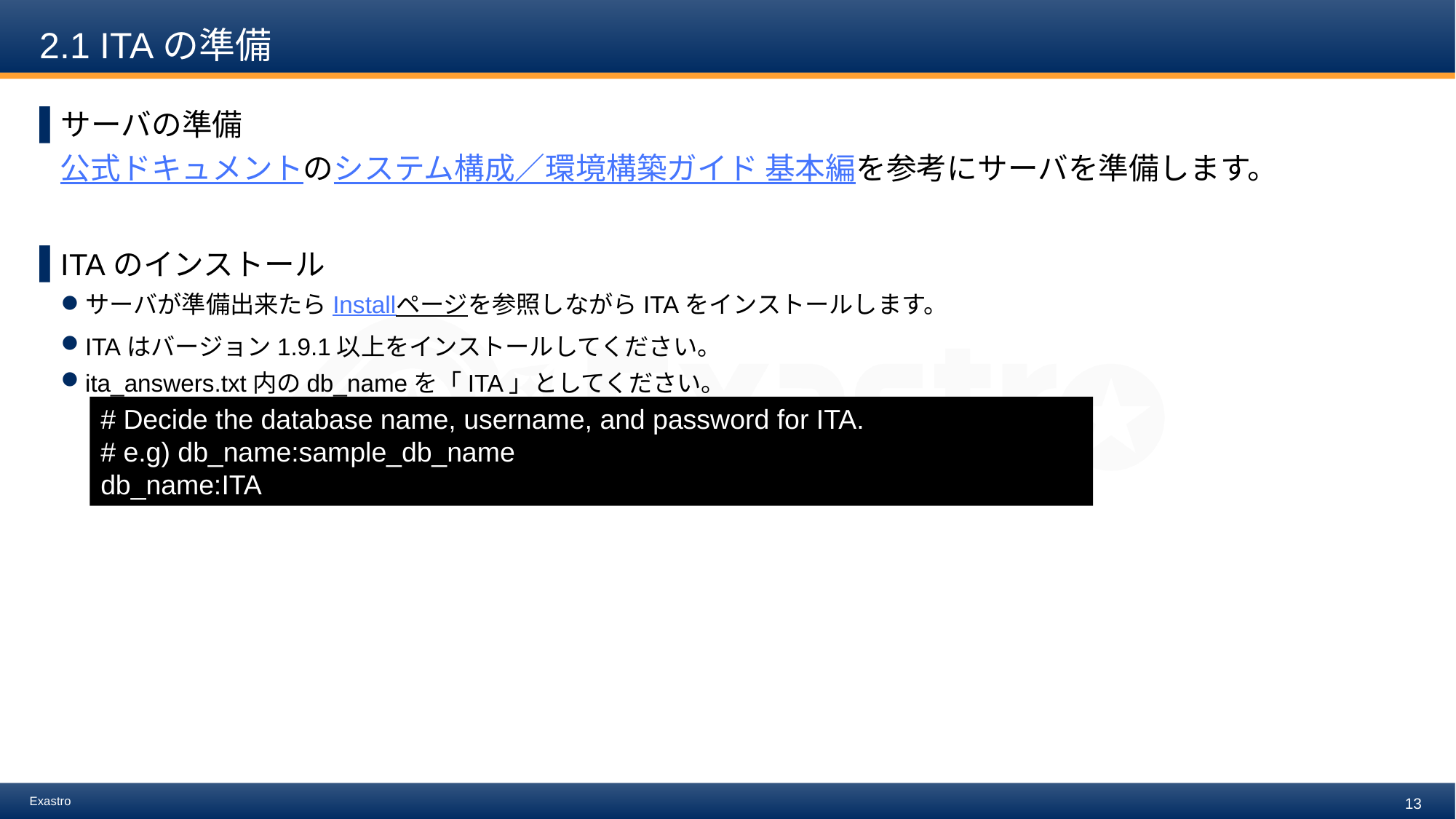

# 2.1 ITAの準備
サーバの準備
公式ドキュメントのシステム構成／環境構築ガイド 基本編を参考にサーバを準備します。

ITAのインストール
サーバが準備出来たらInstallページを参照しながらITAをインストールします。
ITAはバージョン1.9.1以上をインストールしてください。
ita_answers.txt内のdb_nameを「ITA」としてください。
# Decide the database name, username, and password for ITA.
# e.g) db_name:sample_db_name
db_name:ITA